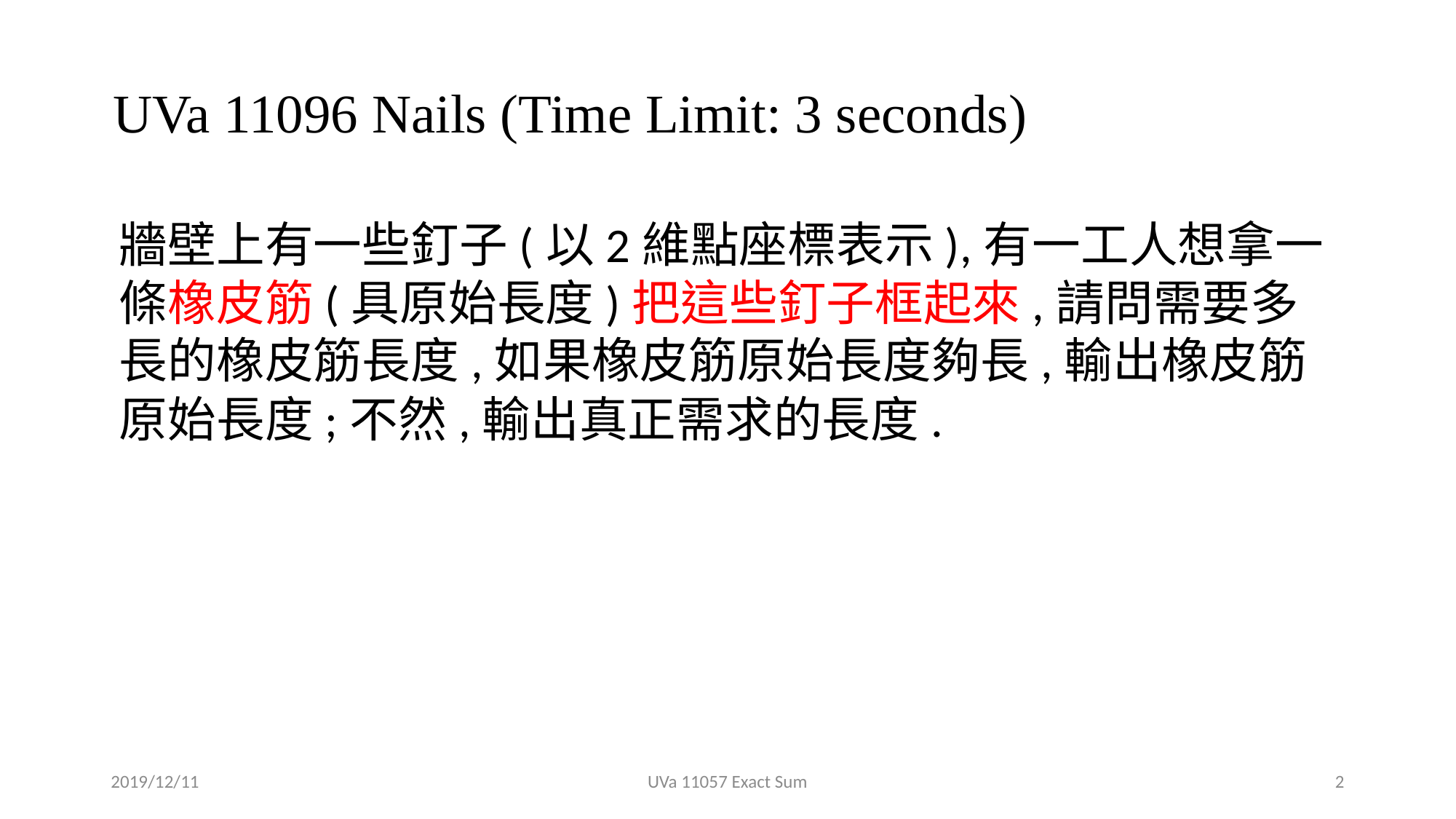

# UVa 11096 Nails (Time Limit: 3 seconds)
牆壁上有一些釘子(以2維點座標表示),有一工人想拿一條橡皮筋(具原始長度)把這些釘子框起來,請問需要多長的橡皮筋長度,如果橡皮筋原始長度夠長,輸出橡皮筋原始長度;不然,輸出真正需求的長度.
2019/12/11
UVa 11057 Exact Sum
2